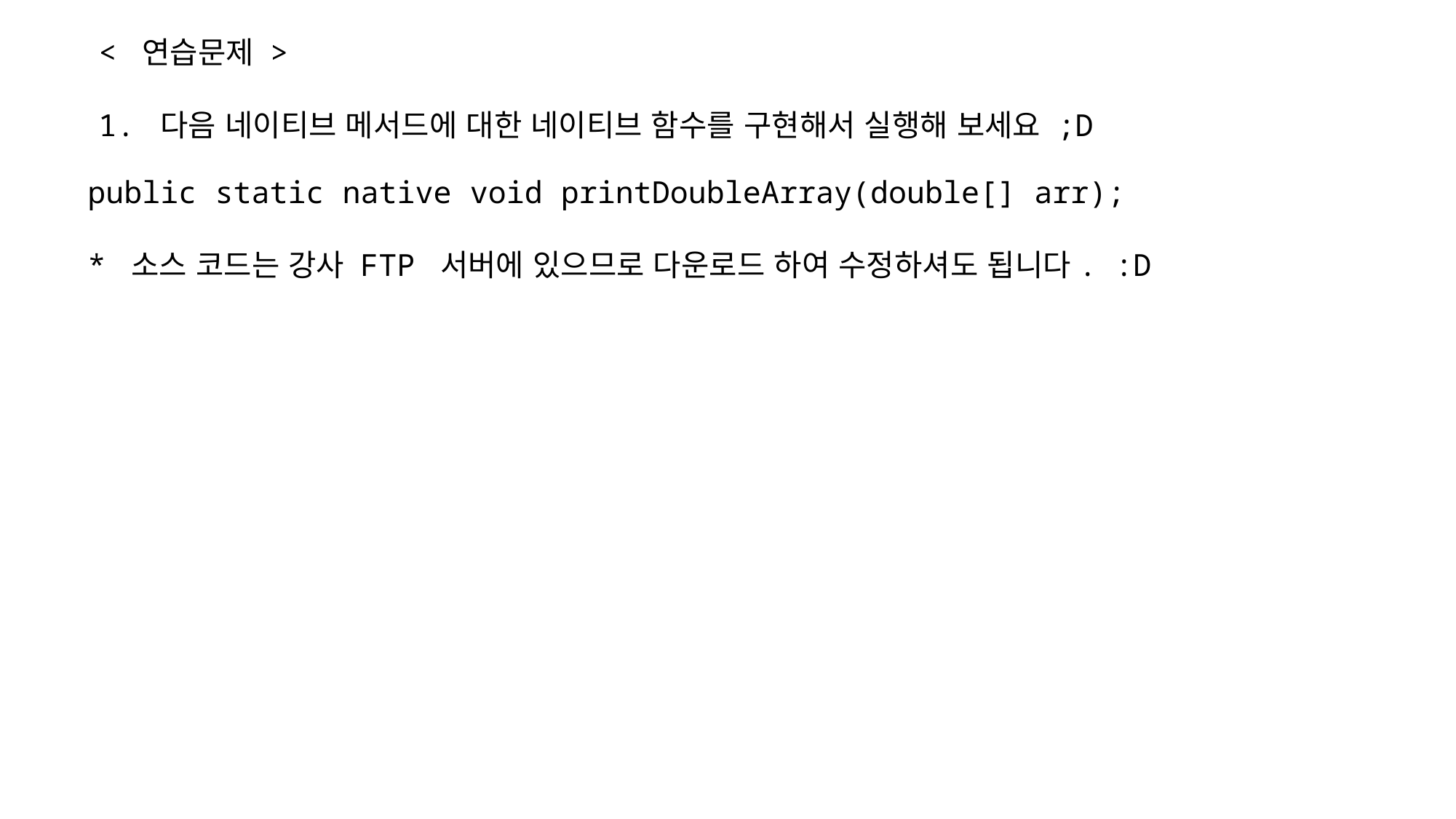

< 연습문제 >

1. 다음 네이티브 메서드에 대한 네이티브 함수를 구현해서 실행해 보세요 ;D
public static native void printDoubleArray(double[] arr);

* 소스 코드는 강사 FTP 서버에 있으므로 다운로드 하여 수정하셔도 됩니다. :D